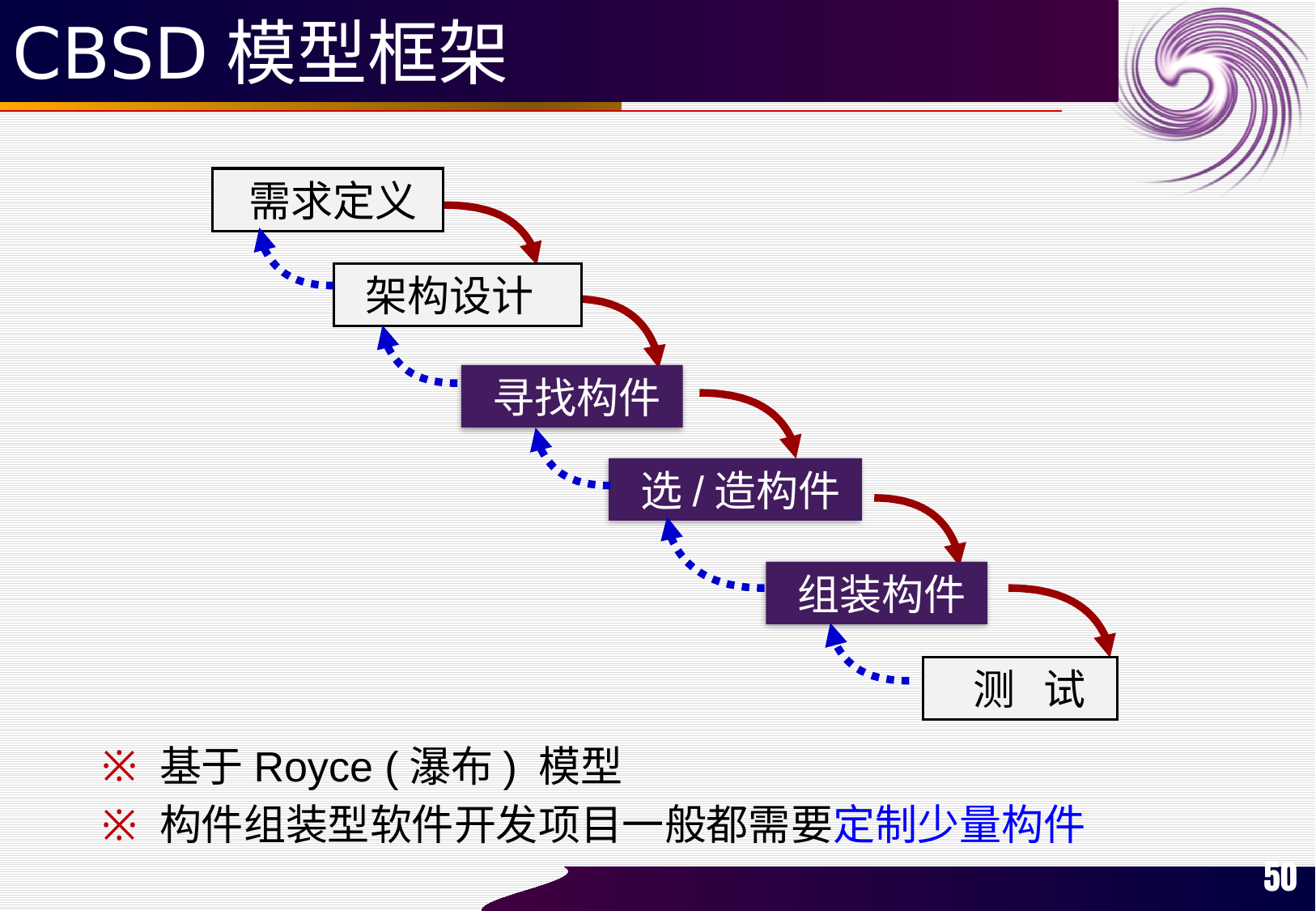

# CBSD模型框架
 需求定义

 架构设计

 寻找构件

 选/造构件

 组装构件

   测   试
基于Royce (瀑布) 模型
构件组装型软件开发项目一般都需要定制少量构件
50